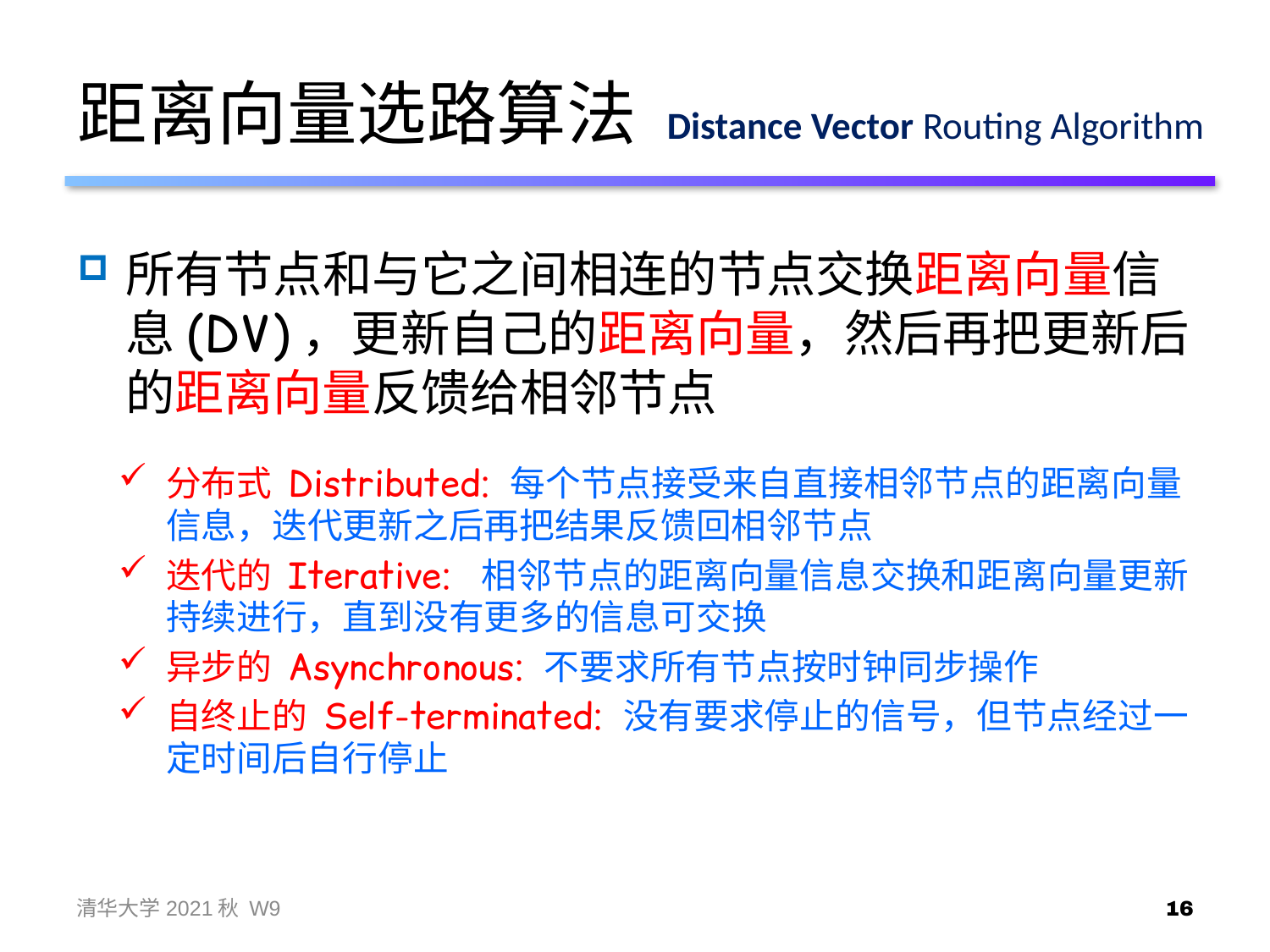

# 距离向量选路算法 Distance Vector Routing Algorithm
所有节点和与它之间相连的节点交换距离向量信息(DV)，更新自己的距离向量，然后再把更新后的距离向量反馈给相邻节点
分布式 Distributed: 每个节点接受来自直接相邻节点的距离向量信息，迭代更新之后再把结果反馈回相邻节点
迭代的 Iterative:  相邻节点的距离向量信息交换和距离向量更新持续进行，直到没有更多的信息可交换
异步的 Asynchronous: 不要求所有节点按时钟同步操作
自终止的 Self-terminated: 没有要求停止的信号，但节点经过一定时间后自行停止
清华大学2021秋 W9
16